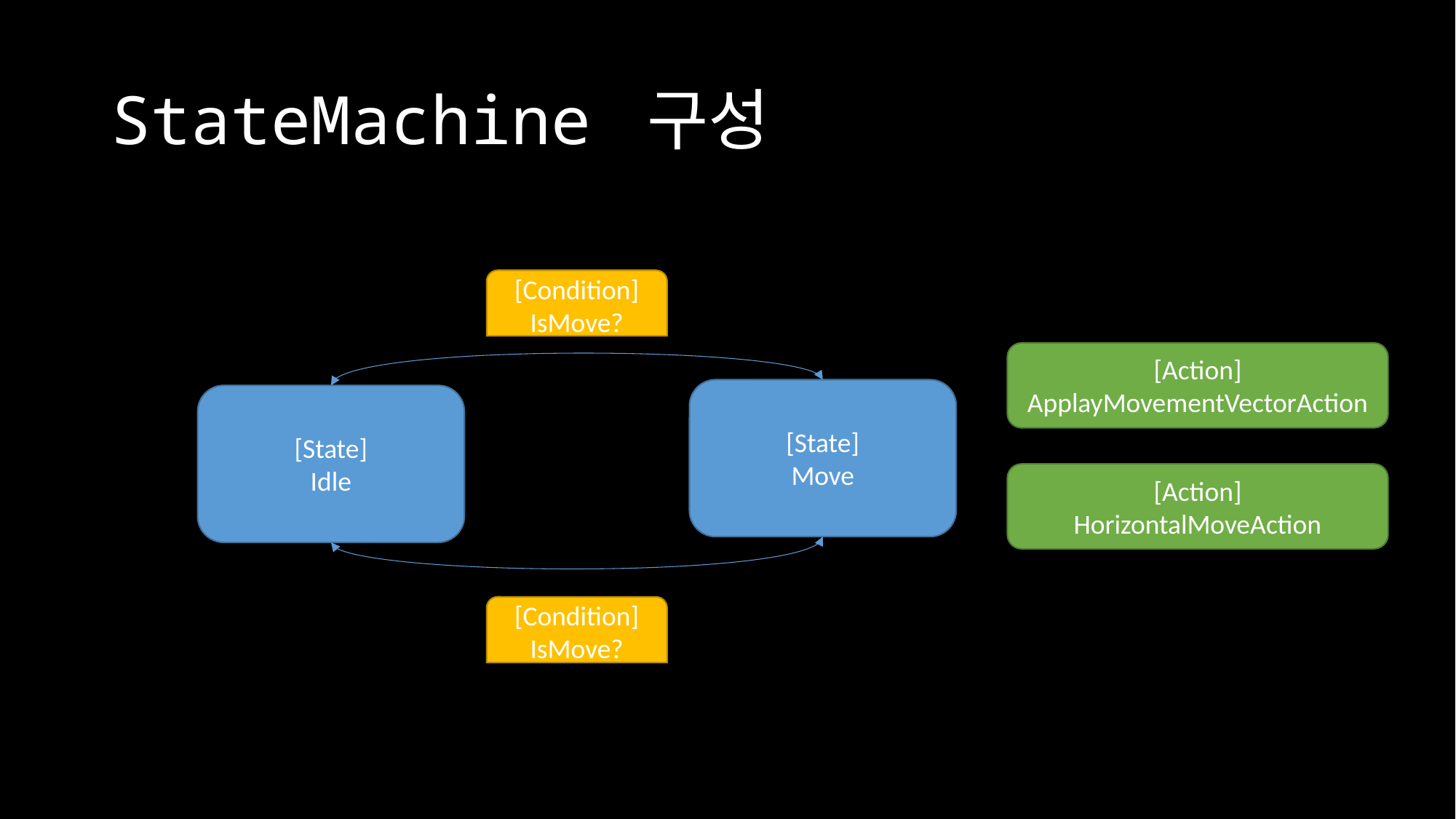

# StateMachine 구성
[Condition]
IsMove?
[Action]
ApplayMovementVectorAction
[State]
Move
[State]
Idle
[Action]
HorizontalMoveAction
[Condition]
IsMove?